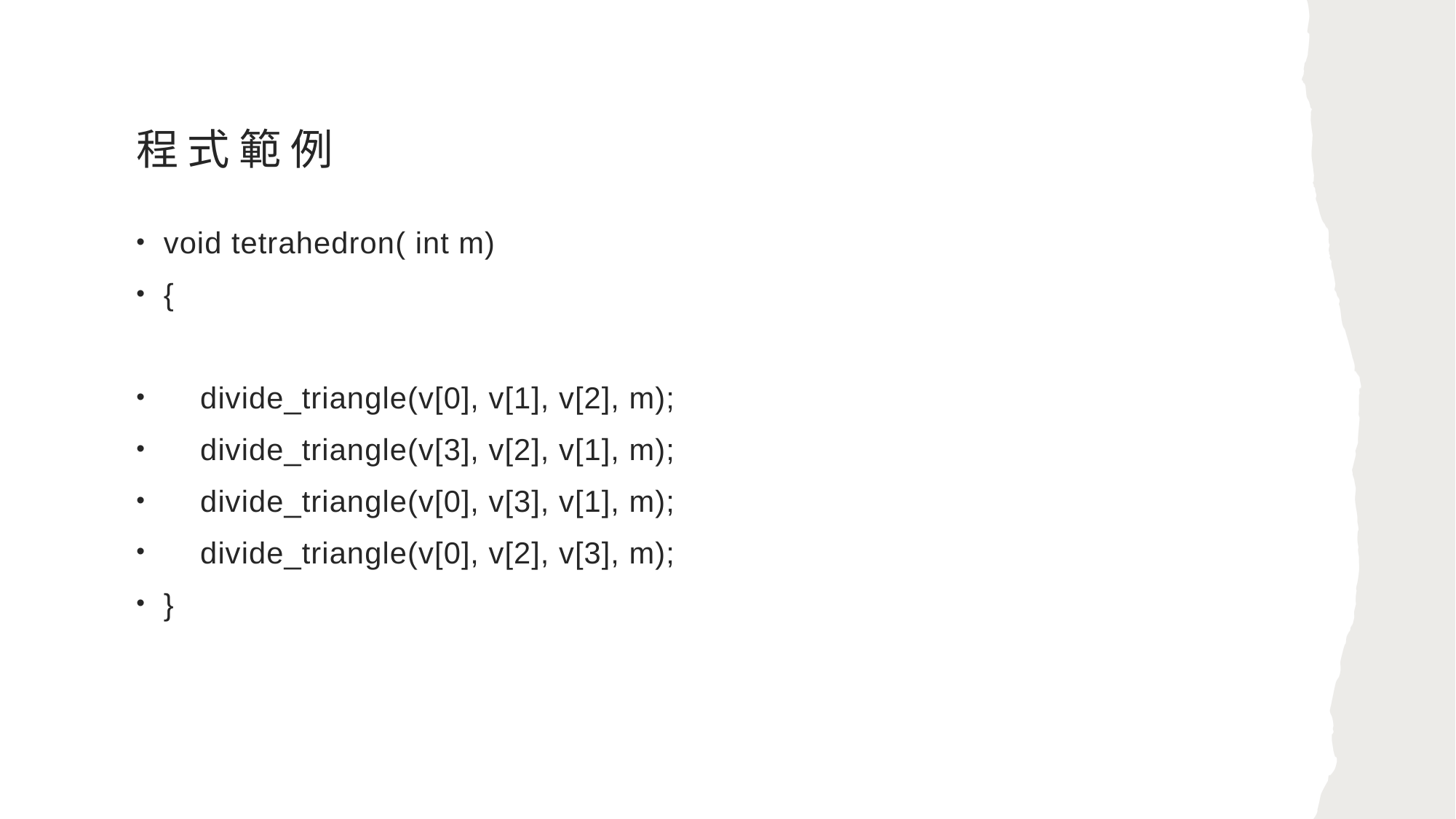

# 程式範例
void tetrahedron( int m)
{

    divide_triangle(v[0], v[1], v[2], m);
    divide_triangle(v[3], v[2], v[1], m);
    divide_triangle(v[0], v[3], v[1], m);
    divide_triangle(v[0], v[2], v[3], m);
}